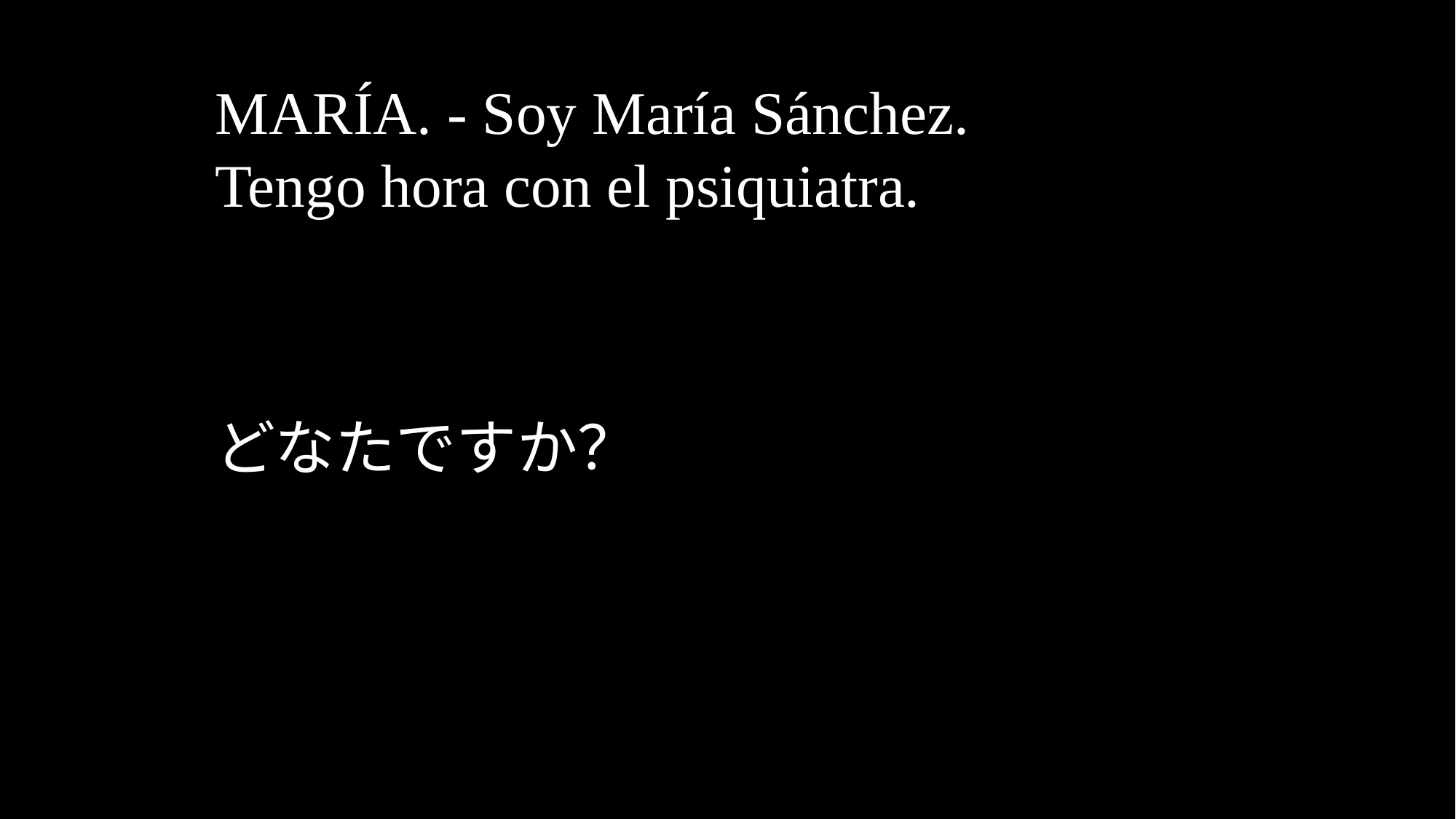

MARÍA. - Soy María Sánchez. Tengo hora con el psiquiatra.

どなたですか？